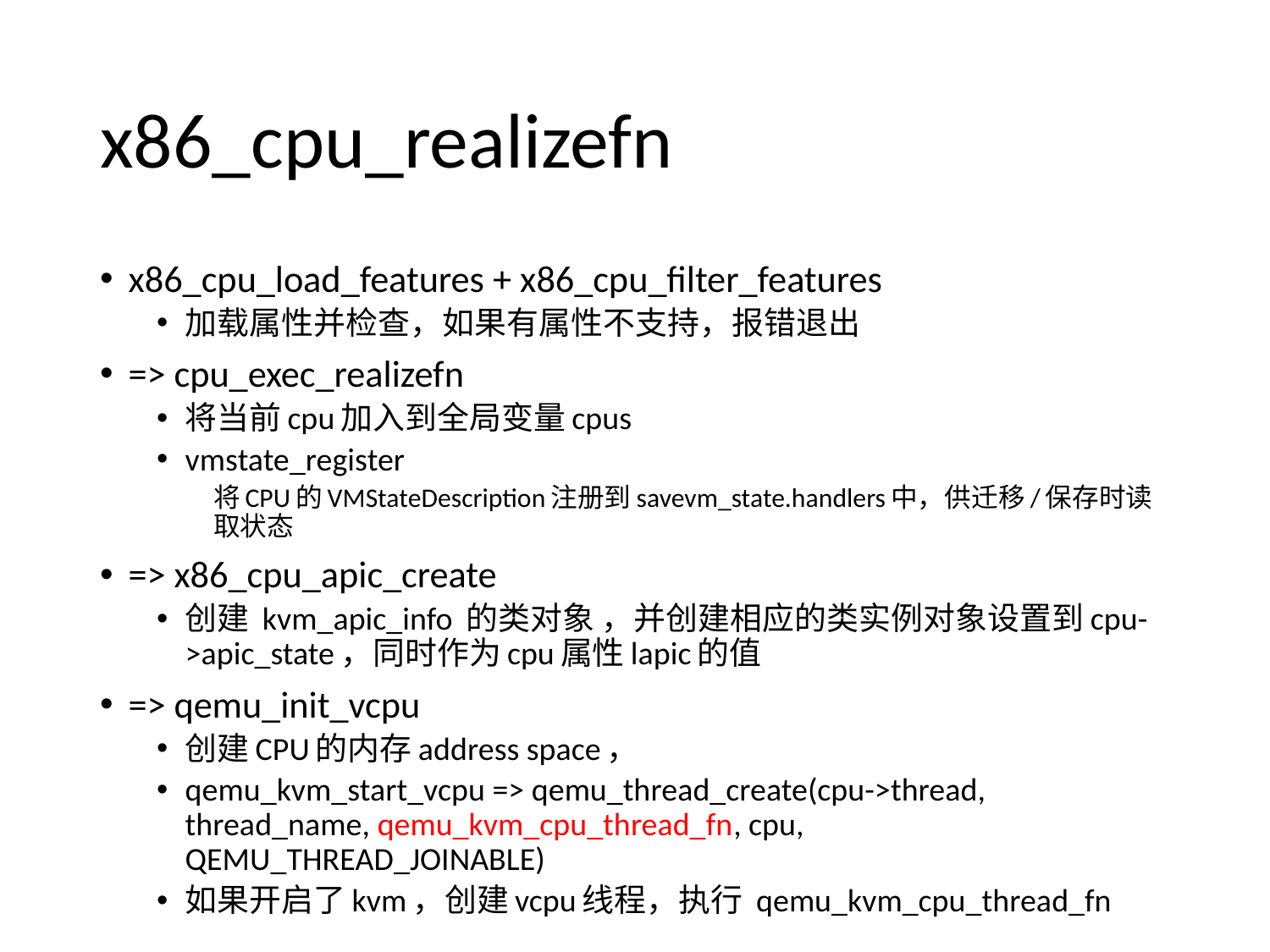

# x86_cpu_realizefn
x86_cpu_load_features + x86_cpu_filter_features
加载属性并检查，如果有属性不支持，报错退出
=> cpu_exec_realizefn
将当前cpu加入到全局变量cpus
vmstate_register
将CPU的VMStateDescription注册到savevm_state.handlers中，供迁移/保存时读取状态
=> x86_cpu_apic_create
创建 kvm_apic_info 的类对象 ，并创建相应的类实例对象设置到cpu->apic_state，同时作为cpu属性lapic的值
=> qemu_init_vcpu
创建CPU的内存address space，
qemu_kvm_start_vcpu => qemu_thread_create(cpu->thread, thread_name, qemu_kvm_cpu_thread_fn, cpu, QEMU_THREAD_JOINABLE)
如果开启了kvm，创建vcpu线程，执行 qemu_kvm_cpu_thread_fn